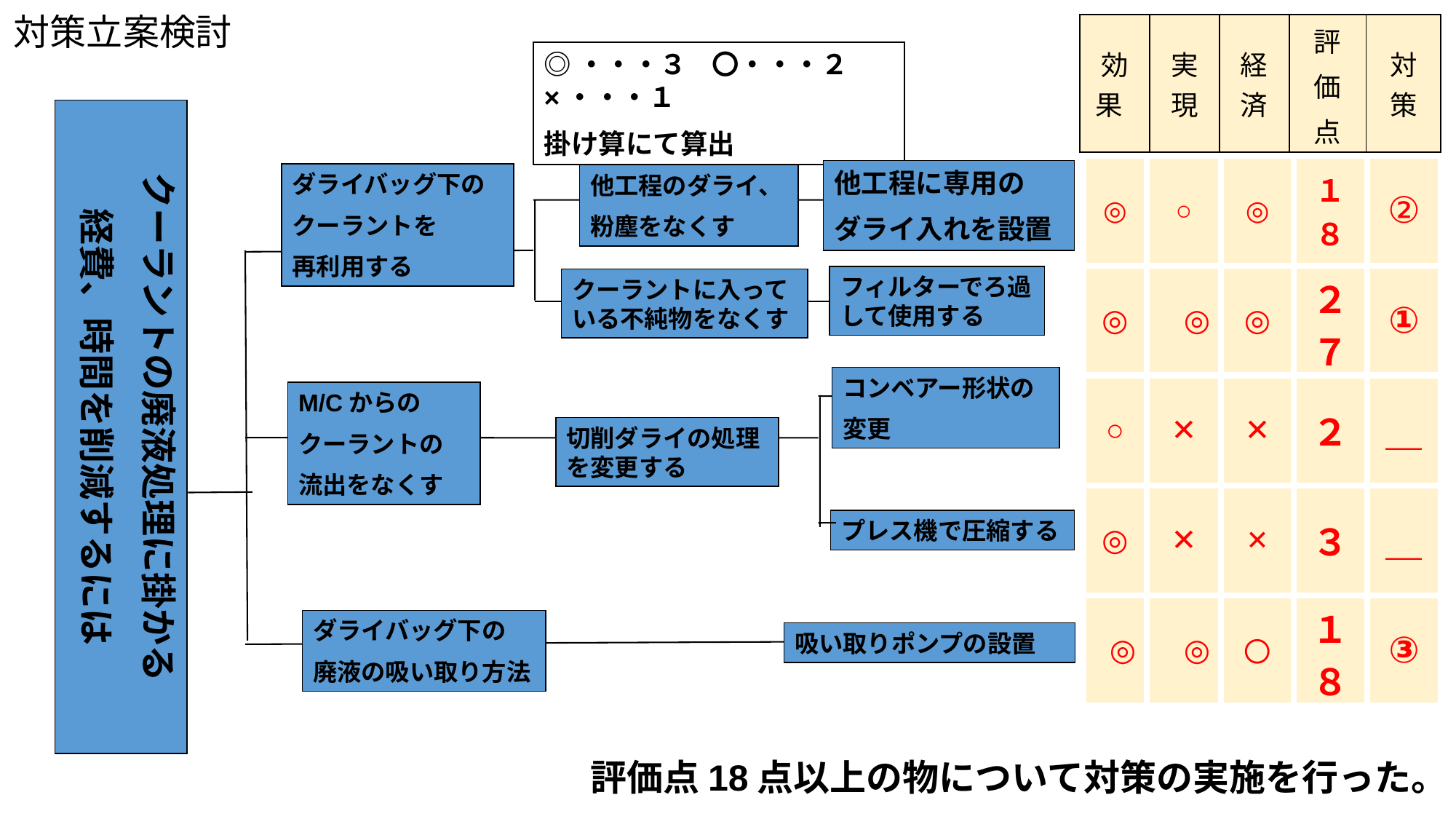

対策立案検討
| 効果 | 実現 | 経済 | 評 価 点 | 対策 |
| --- | --- | --- | --- | --- |
◎・・・３    〇・・・２    ×・・・１
掛け算にて算出
クーラントの廃液処理に掛かる
経費、時間を削減するには

| ◎ | ○ | ◎ | １８ | ② |
| --- | --- | --- | --- | --- |
| ◎ | ◎ | ◎ | ２７ | ① |
| ○ | ✕ | ✕ | ２ | ＿ |
| ◎ | ✕ | ✕ | ３ | ＿ |
| ◎ | ◎ | 〇 | １８ | ③ |
ダライバッグ下の
クーラントを
再利用する
他工程に専用の
ダライ入れを設置
他工程のダライ、
粉塵をなくす

フィルターでろ過して使用する
クーラントに入っている不純物をなくす

コンベアー形状の
変更
M/Cからの
クーラントの
流出をなくす

切削ダライの処理を変更する

プレス機で圧縮する

ダライバッグ下の
廃液の吸い取り方法
吸い取りポンプの設置

評価点18点以上の物について対策の実施を行った。